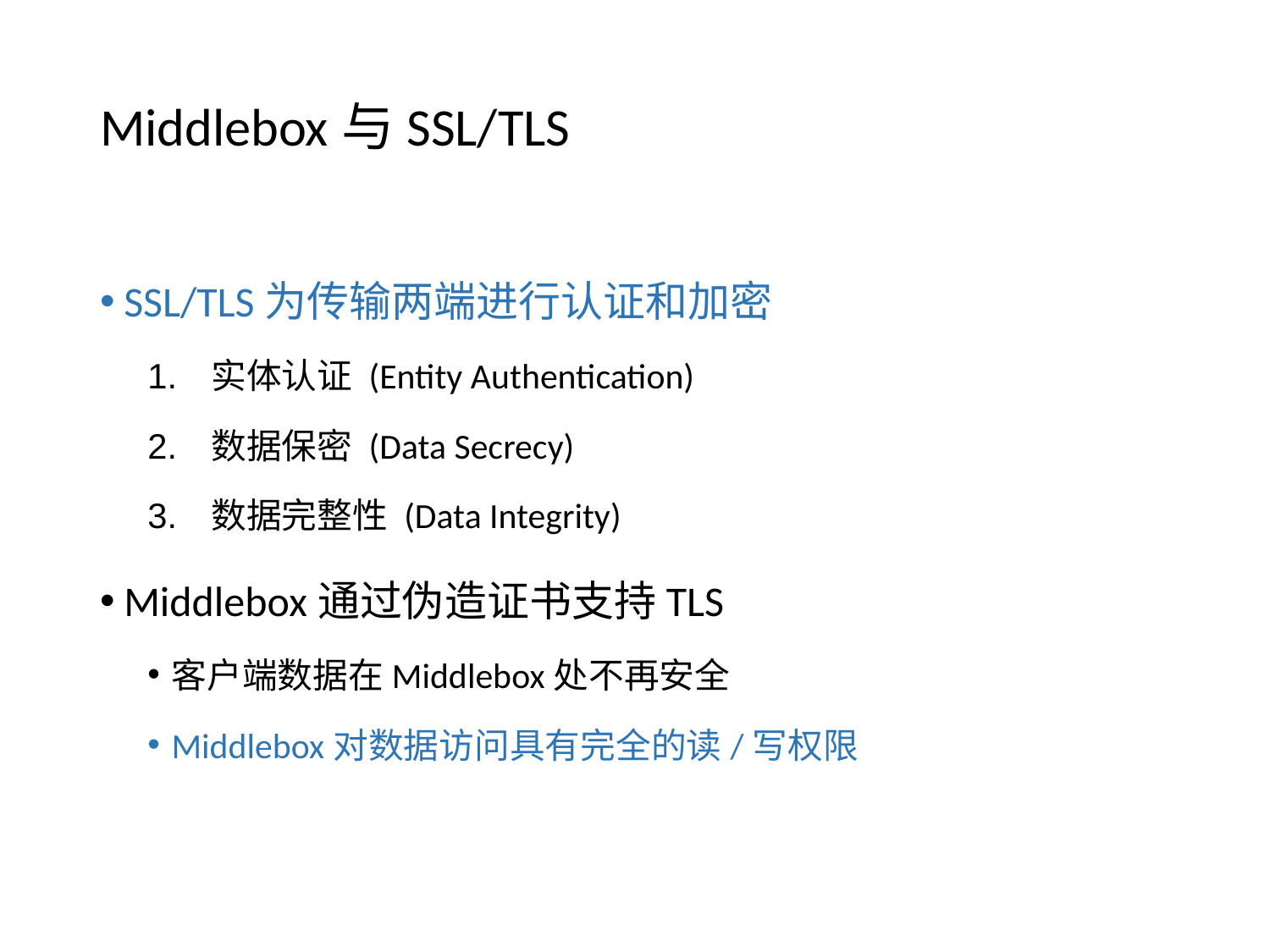

# Middlebox与SSL/TLS
SSL/TLS为传输两端进行认证和加密
实体认证 (Entity Authentication)
数据保密 (Data Secrecy)
数据完整性 (Data Integrity)
Middlebox通过伪造证书支持TLS
客户端数据在Middlebox处不再安全
Middlebox对数据访问具有完全的读/写权限
51